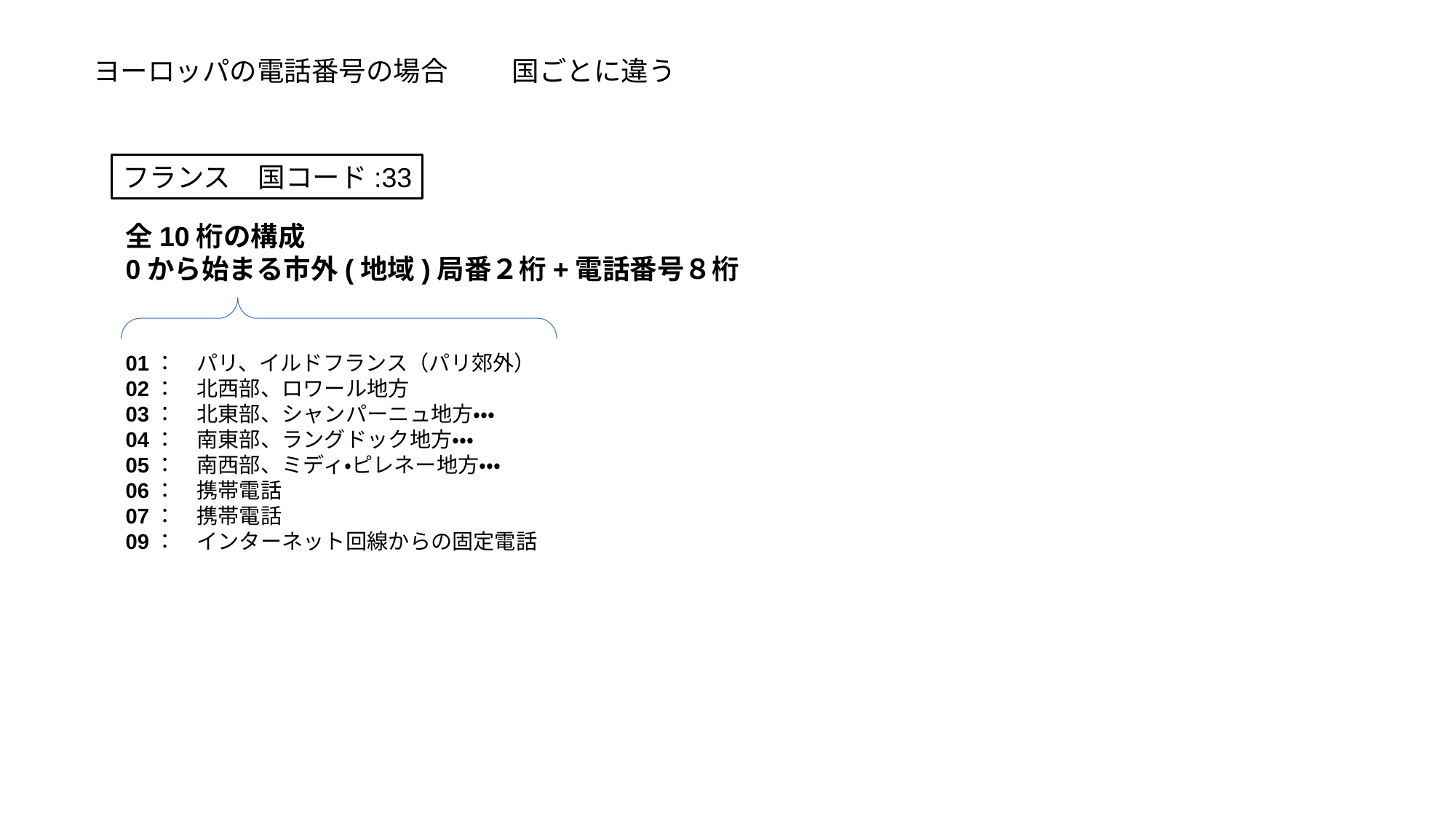

ヨーロッパの電話番号の場合
国ごとに違う

フランス　国コード:33
全10桁の構成
0から始まる市外(地域)局番２桁+電話番号８桁
01：　パリ、イルドフランス（パリ郊外）
02：　北西部、ロワール地方
03：　北東部、シャンパーニュ地方・・・
04：　南東部、ラングドック地方・・・
05：　南西部、ミディ・ピレネー地方・・・
06：　携帯電話
07：　携帯電話
09：　インターネット回線からの固定電話